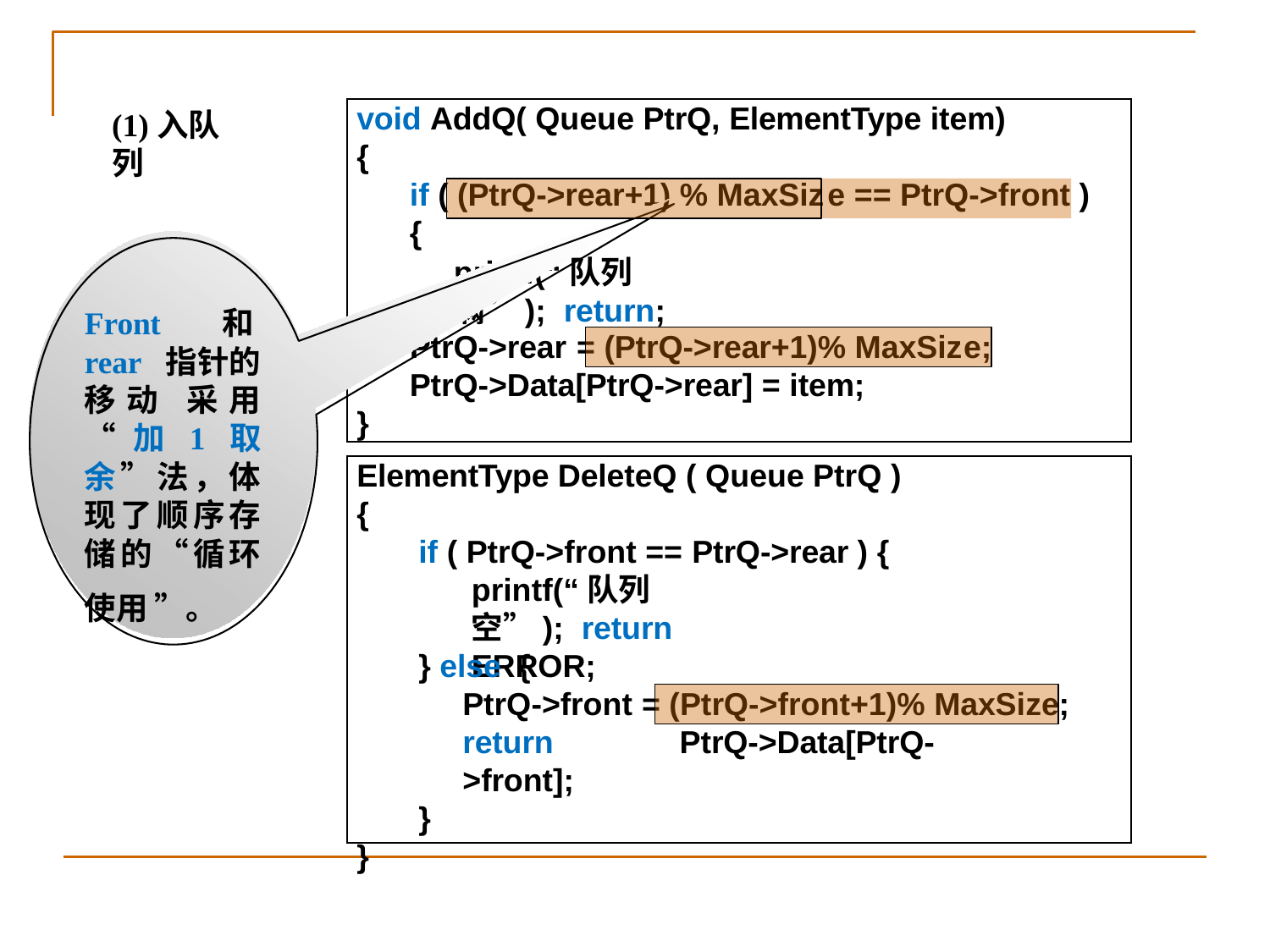

# void AddQ( Queue PtrQ, ElementType item)
{

(1)入队列
if (	e == PtrQ->front ) {
printf(“队列满”);  return;
(PtrQ->rear+1) % MaxSiz

}
PtrQ->rear
Front和rear  指针的移动 采用“加1取 余”法，体现了顺序存储的“循环使用 ”。
e;

= (PtrQ->rear+1)% MaxSiz
PtrQ->Data[PtrQ->rear] = item;
}

ElementType DeleteQ ( Queue PtrQ )
{
if ( PtrQ->front == PtrQ->rear ) {
printf(“队列空”);  return ERROR;

} else {
PtrQ->front
ze;

= (PtrQ->front+1)% MaxSi
return	PtrQ->Data[PtrQ->front];
}
}